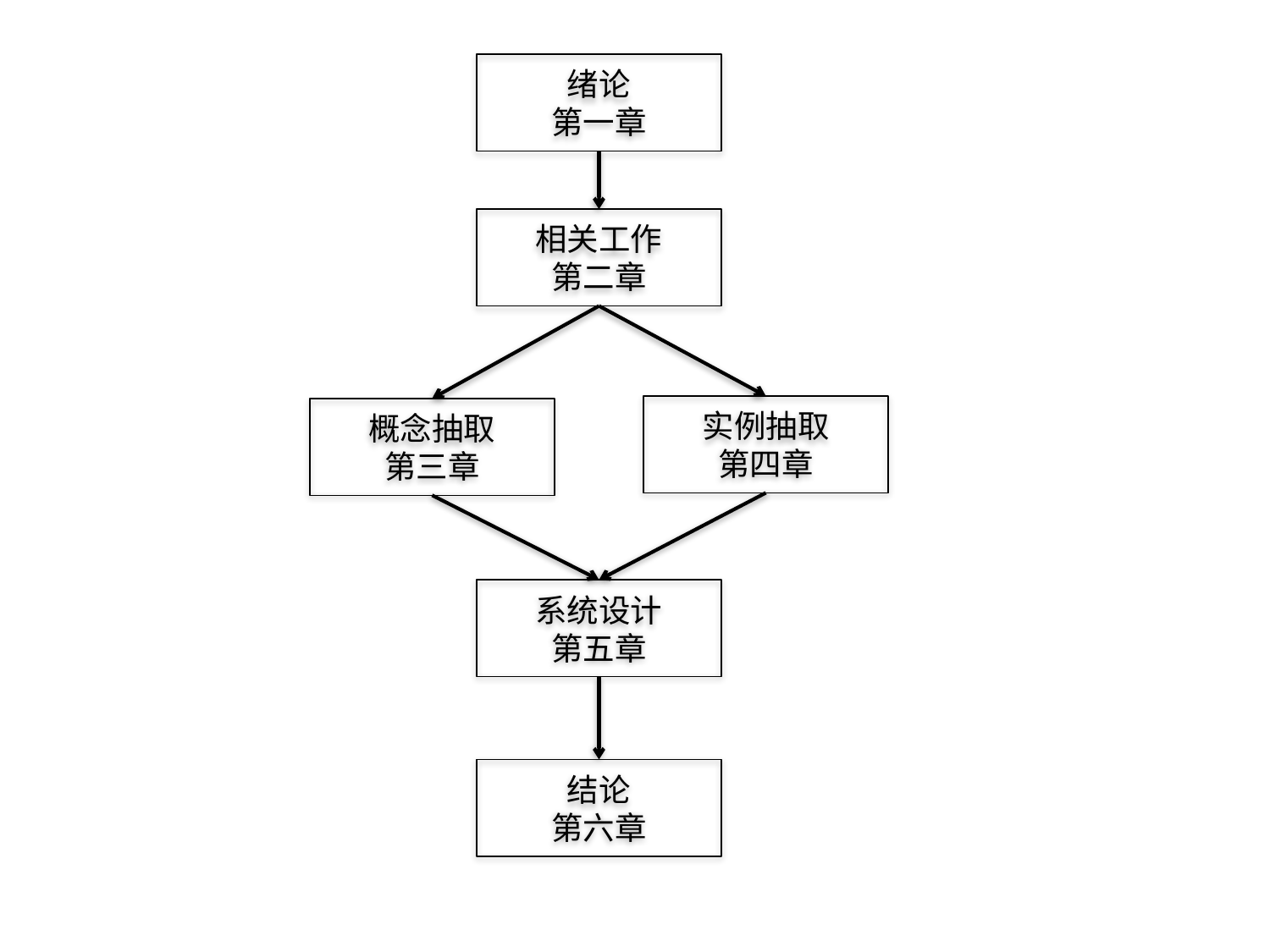

绪论
第一章
相关工作
第二章
实例抽取
第四章
概念抽取
第三章
系统设计
第五章
结论
第六章